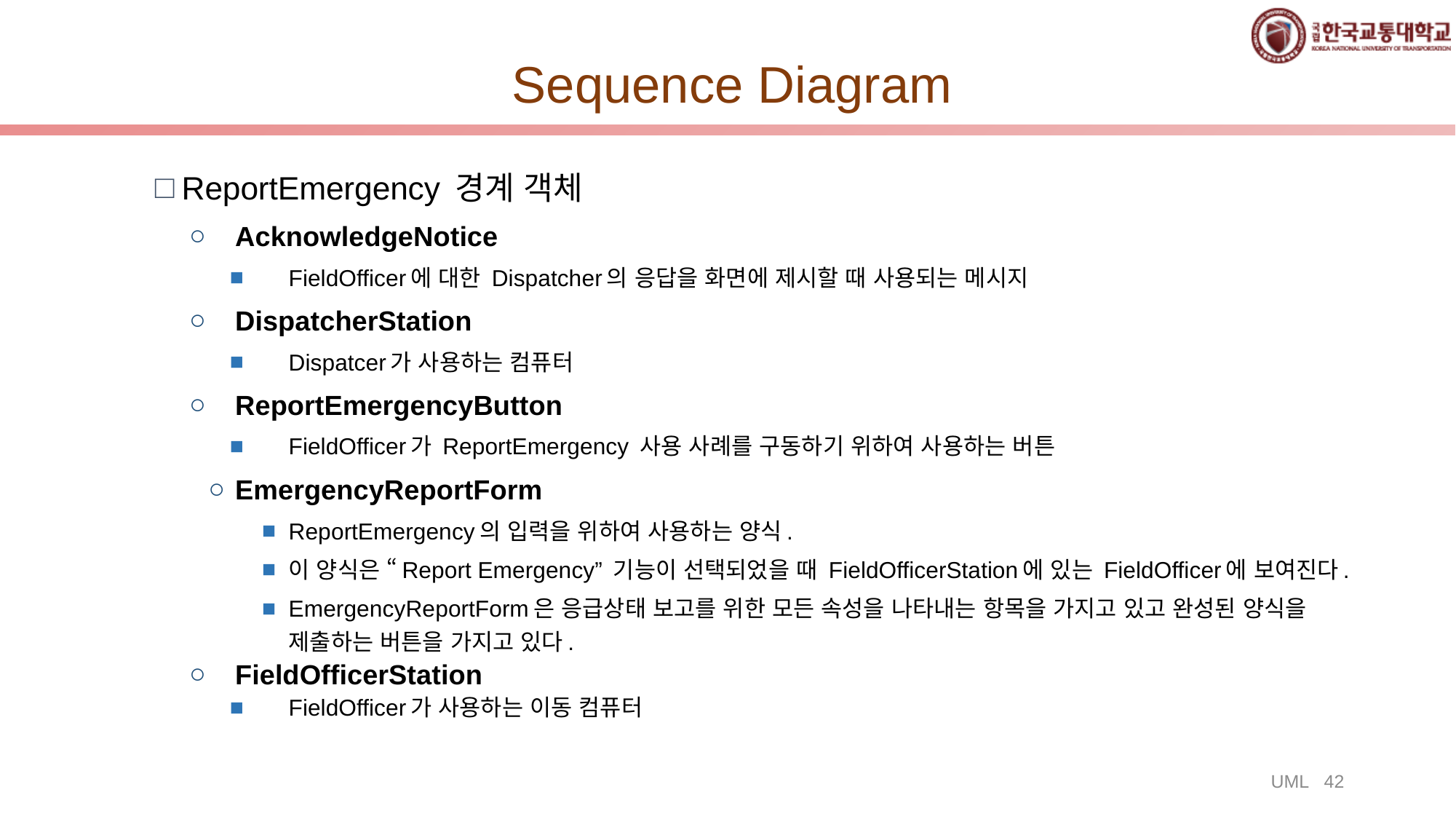

# Sequence Diagram
ReportEmergency 경계 객체
AcknowledgeNotice
FieldOfficer에 대한 Dispatcher의 응답을 화면에 제시할 때 사용되는 메시지
DispatcherStation
Dispatcer가 사용하는 컴퓨터
ReportEmergencyButton
FieldOfficer가 ReportEmergency 사용 사례를 구동하기 위하여 사용하는 버튼
EmergencyReportForm
ReportEmergency의 입력을 위하여 사용하는 양식.
이 양식은 “Report Emergency” 기능이 선택되었을 때 FieldOfficerStation에 있는 FieldOfficer에 보여진다.
EmergencyReportForm은 응급상태 보고를 위한 모든 속성을 나타내는 항목을 가지고 있고 완성된 양식을 제출하는 버튼을 가지고 있다.
FieldOfficerStation
FieldOfficer가 사용하는 이동 컴퓨터
UML   42